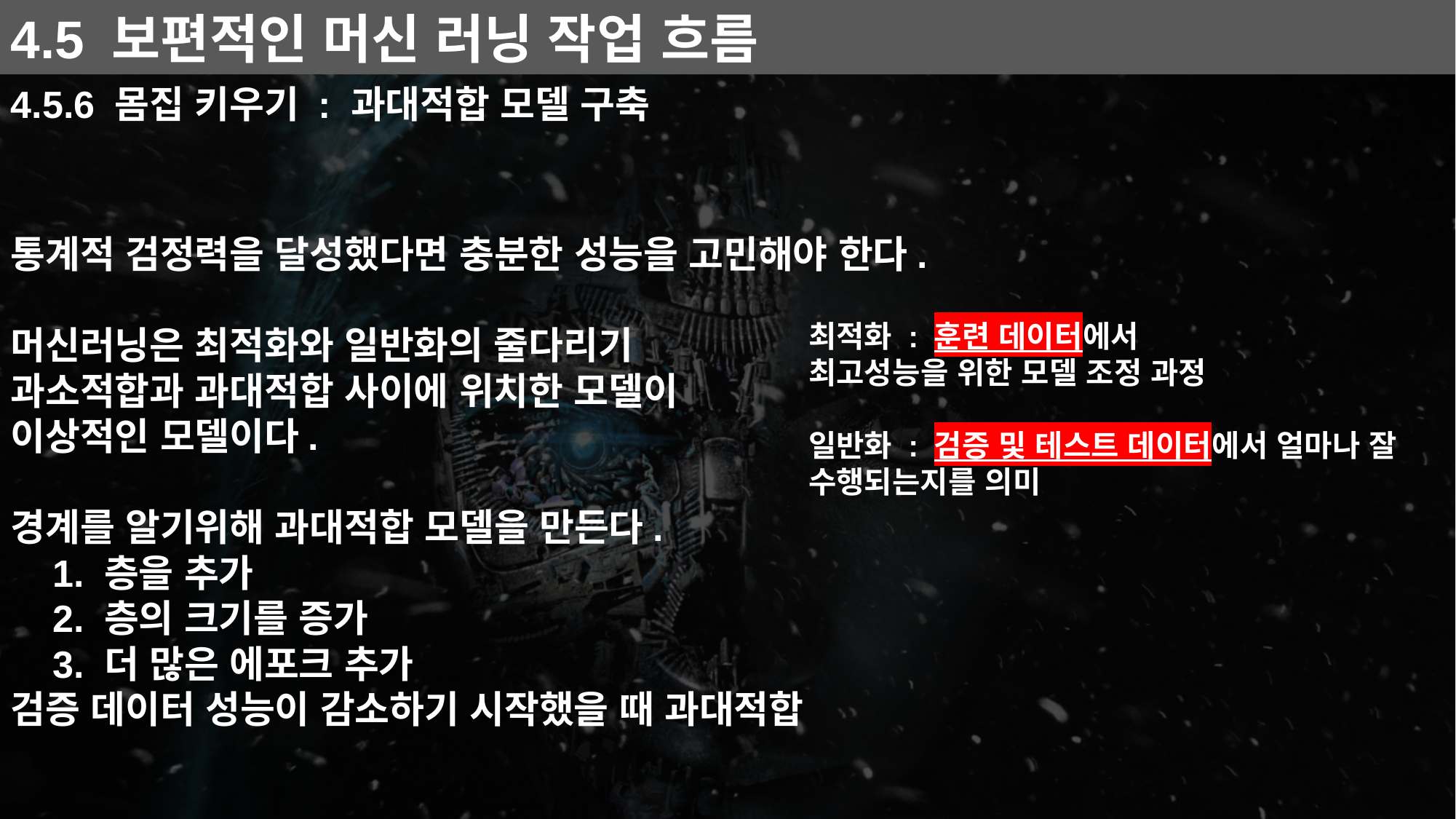

4.5 보편적인 머신 러닝 작업 흐름

4.5.6 몸집 키우기 : 과대적합 모델 구축
통계적 검정력을 달성했다면 충분한 성능을 고민해야 한다.

머신러닝은 최적화와 일반화의 줄다리기
과소적합과 과대적합 사이에 위치한 모델이
이상적인 모델이다.

경계를 알기위해 과대적합 모델을 만든다.
    1. 층을 추가
    2. 층의 크기를 증가
    3. 더 많은 에포크 추가
검증 데이터 성능이 감소하기 시작했을 때 과대적합
최적화 : 훈련 데이터에서
최고성능을 위한 모델 조정 과정

일반화 : 검증 및 테스트 데이터에서 얼마나 잘 수행되는지를 의미